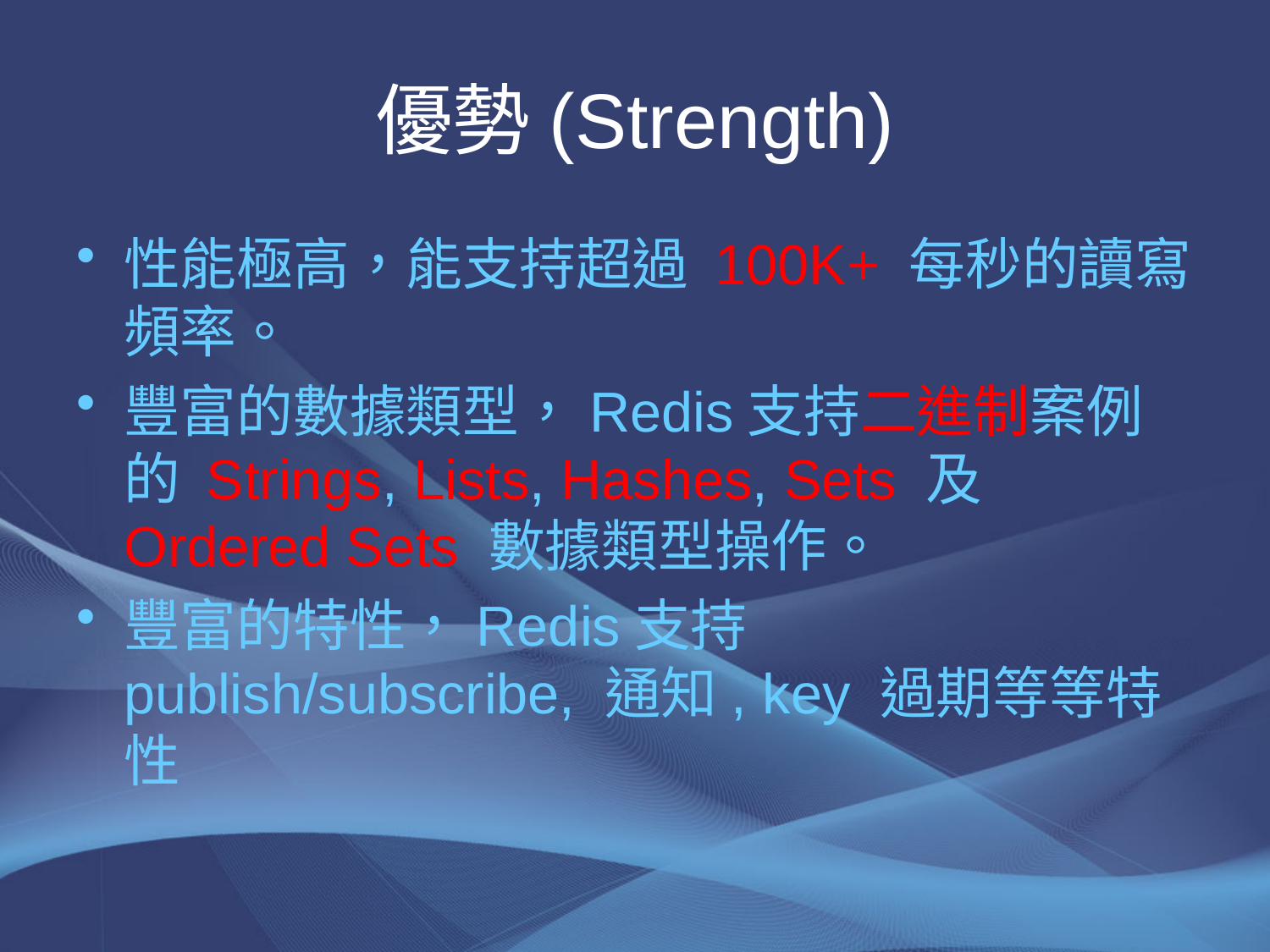

# 優勢(Strength)
性能極高，能支持超過 100K+ 每秒的讀寫頻率。
豐富的數據類型，Redis支持二進制案例的 Strings, Lists, Hashes, Sets 及 Ordered Sets 數據類型操作。
豐富的特性，Redis支持 publish/subscribe, 通知, key 過期等等特性